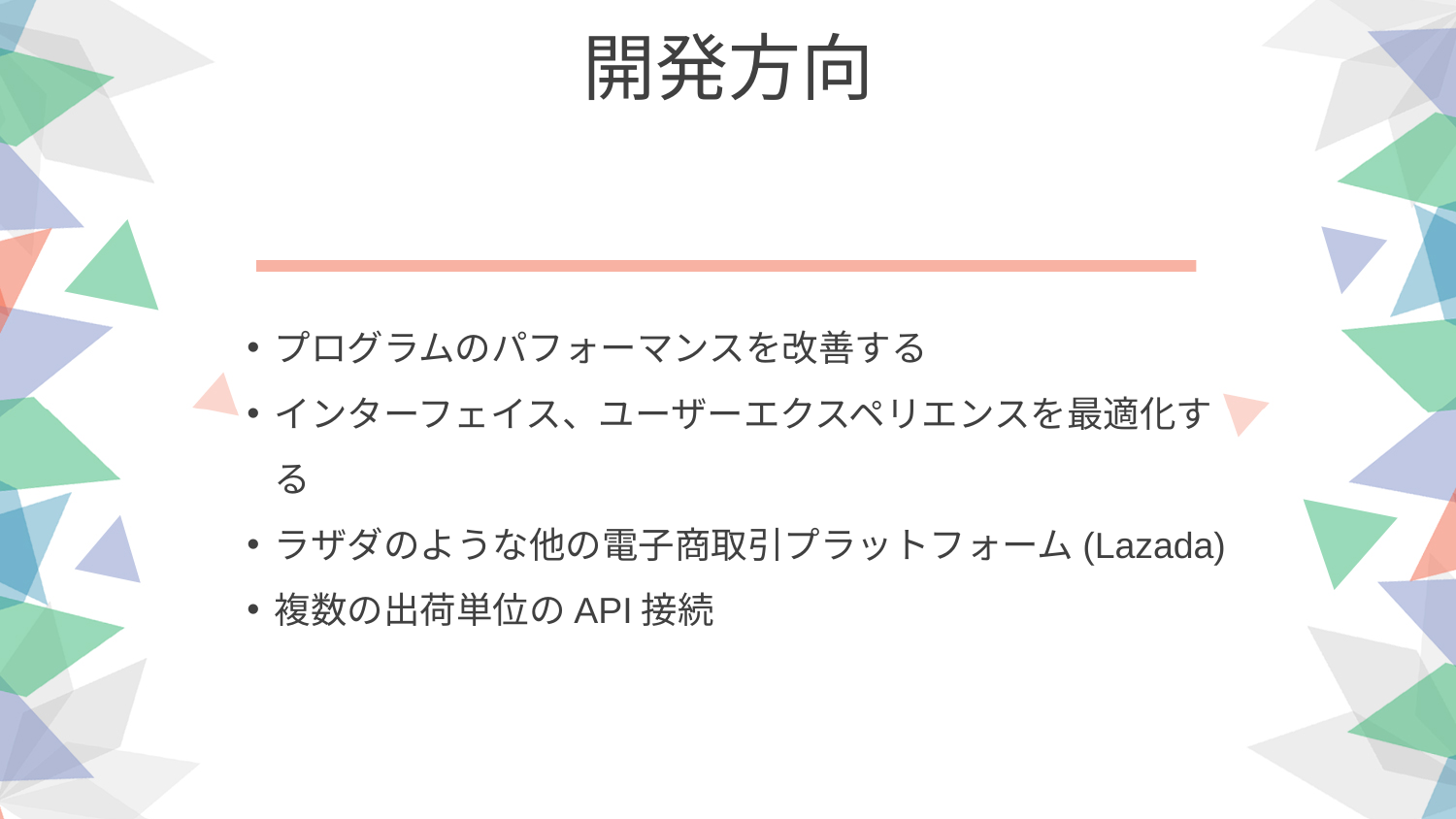

開発方向

プログラムのパフォーマンスを改善する
インターフェイス、ユーザーエクスペリエンスを最適化する
ラザダのような他の電子商取引プラットフォーム(Lazada)
複数の出荷単位のAPI接続